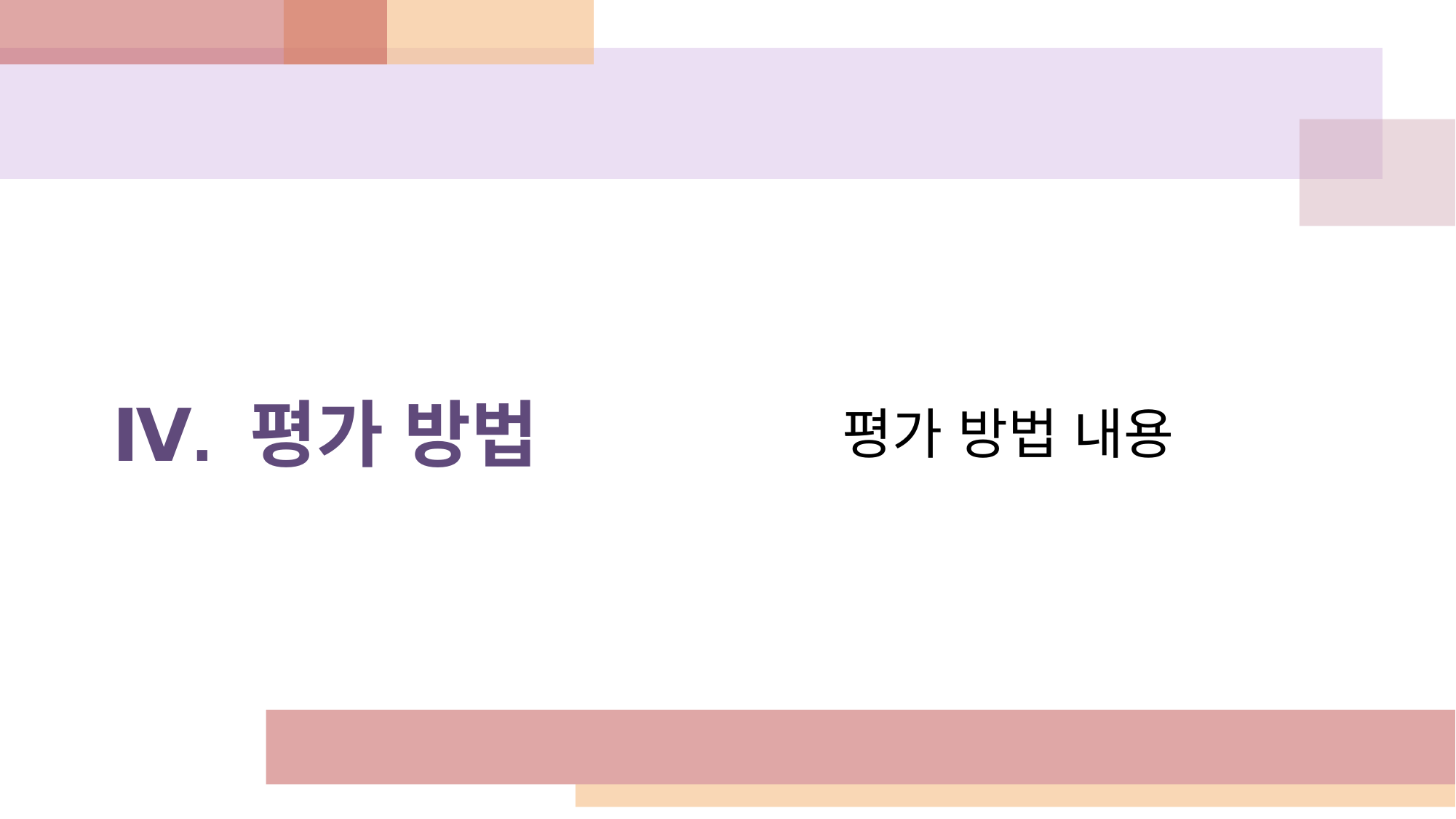

#
Ⅳ. 평가 방법
평가 방법 내용